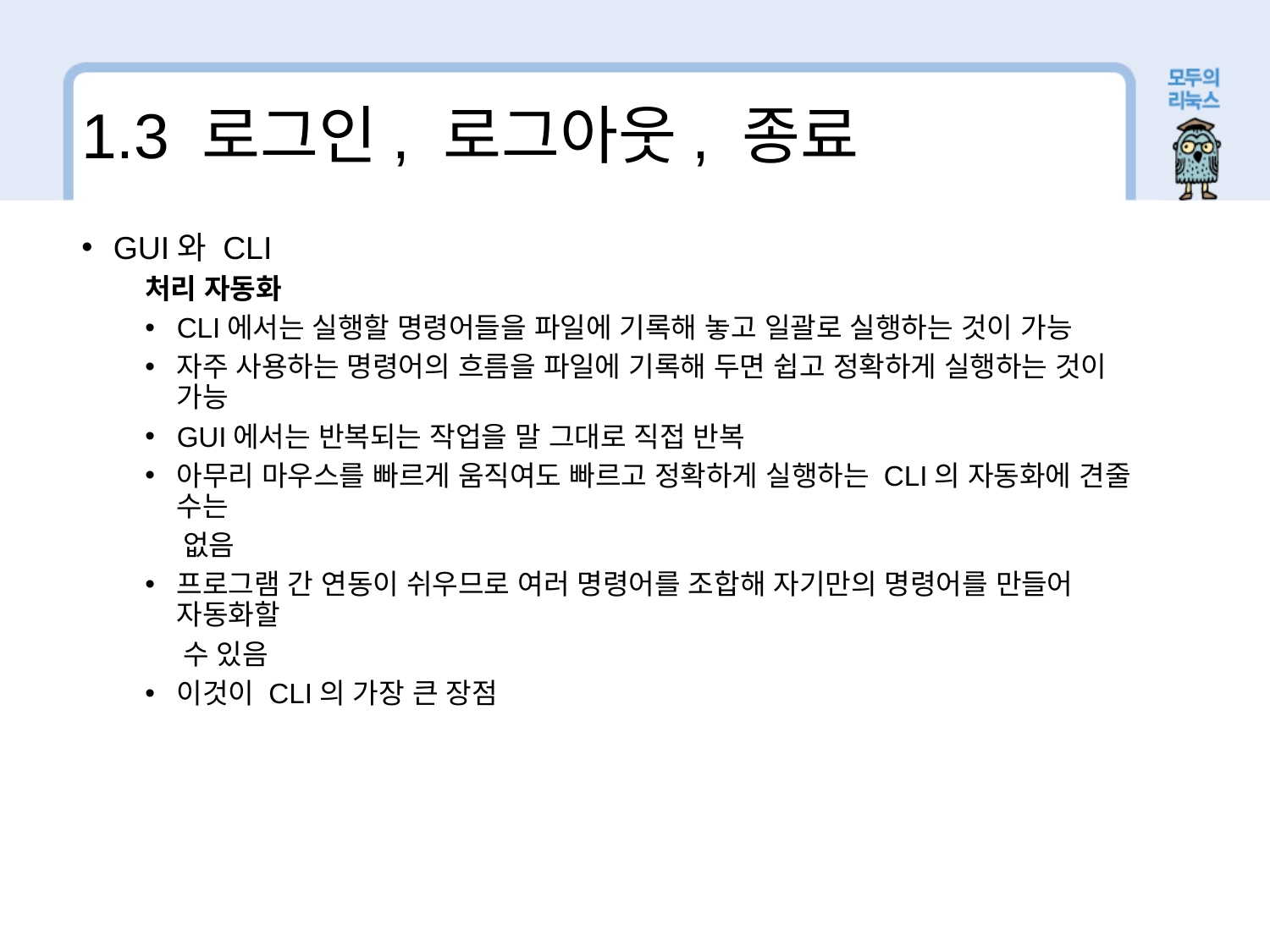

1.3 로그인, 로그아웃, 종료
GUI와 CLI
처리 자동화
CLI에서는 실행할 명령어들을 파일에 기록해 놓고 일괄로 실행하는 것이 가능
자주 사용하는 명령어의 흐름을 파일에 기록해 두면 쉽고 정확하게 실행하는 것이 가능
GUI에서는 반복되는 작업을 말 그대로 직접 반복
아무리 마우스를 빠르게 움직여도 빠르고 정확하게 실행하는 CLI의 자동화에 견줄 수는
    없음
프로그램 간 연동이 쉬우므로 여러 명령어를 조합해 자기만의 명령어를 만들어 자동화할
    수 있음
이것이 CLI의 가장 큰 장점